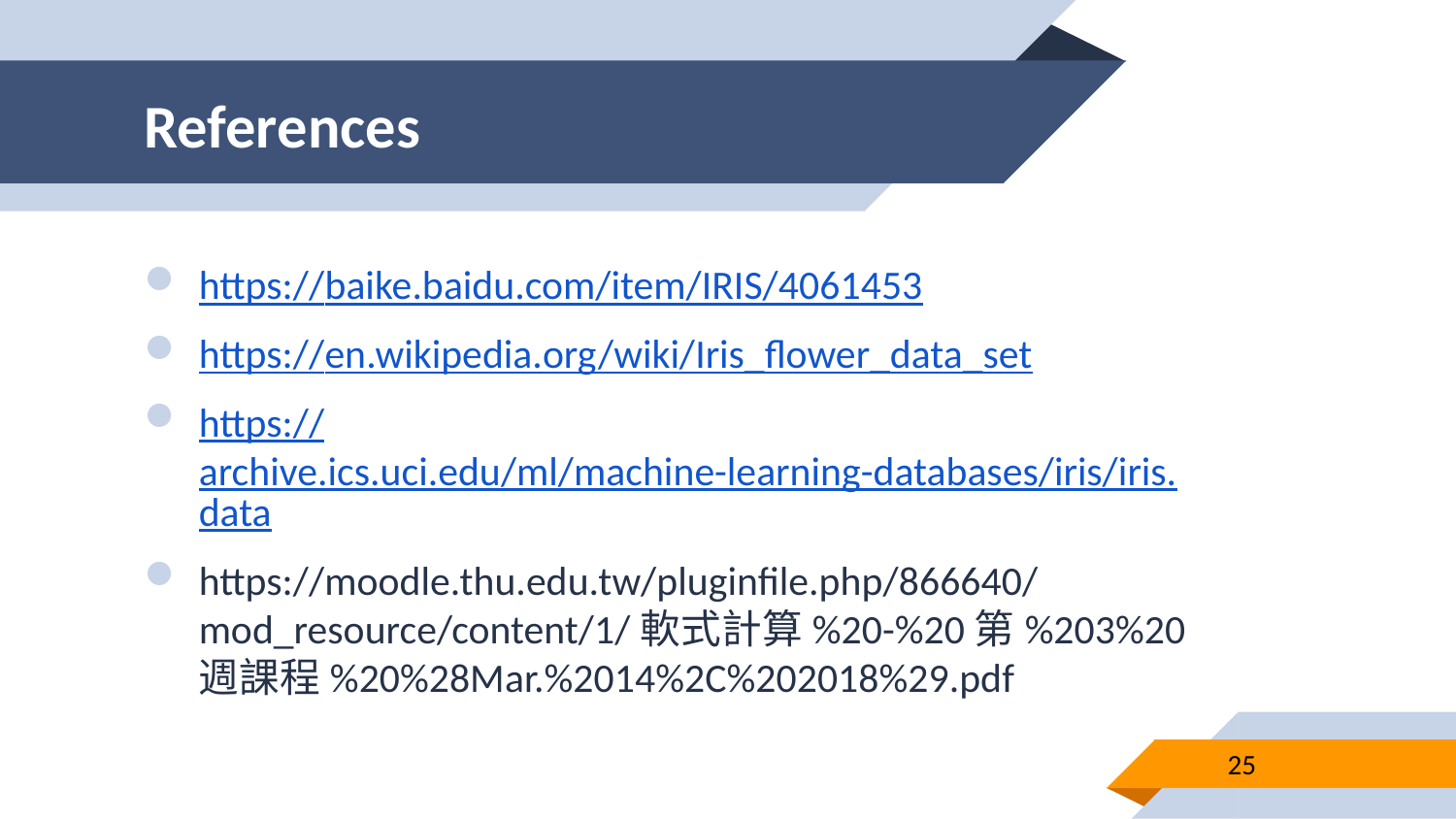

# References
https://baike.baidu.com/item/IRIS/4061453
https://en.wikipedia.org/wiki/Iris_flower_data_set
https://archive.ics.uci.edu/ml/machine-learning-databases/iris/iris.data
https://moodle.thu.edu.tw/pluginfile.php/866640/mod_resource/content/1/軟式計算%20-%20第%203%20週課程%20%28Mar.%2014%2C%202018%29.pdf

25